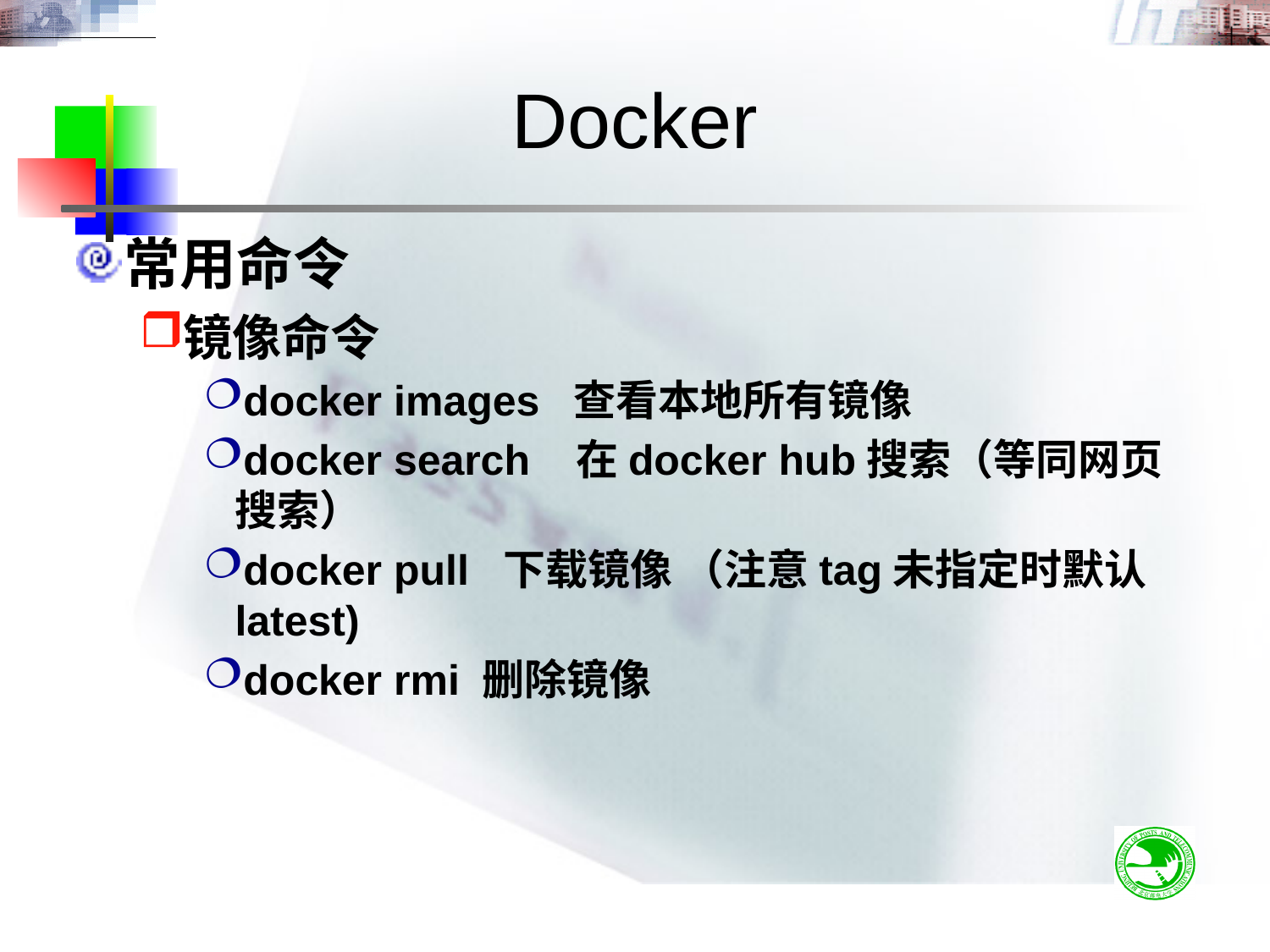

# Docker
常用命令
镜像命令
docker images  查看本地所有镜像
docker search   在docker hub搜索（等同网页搜索）
docker pull  下载镜像 （注意tag未指定时默认latest)
docker rmi 删除镜像